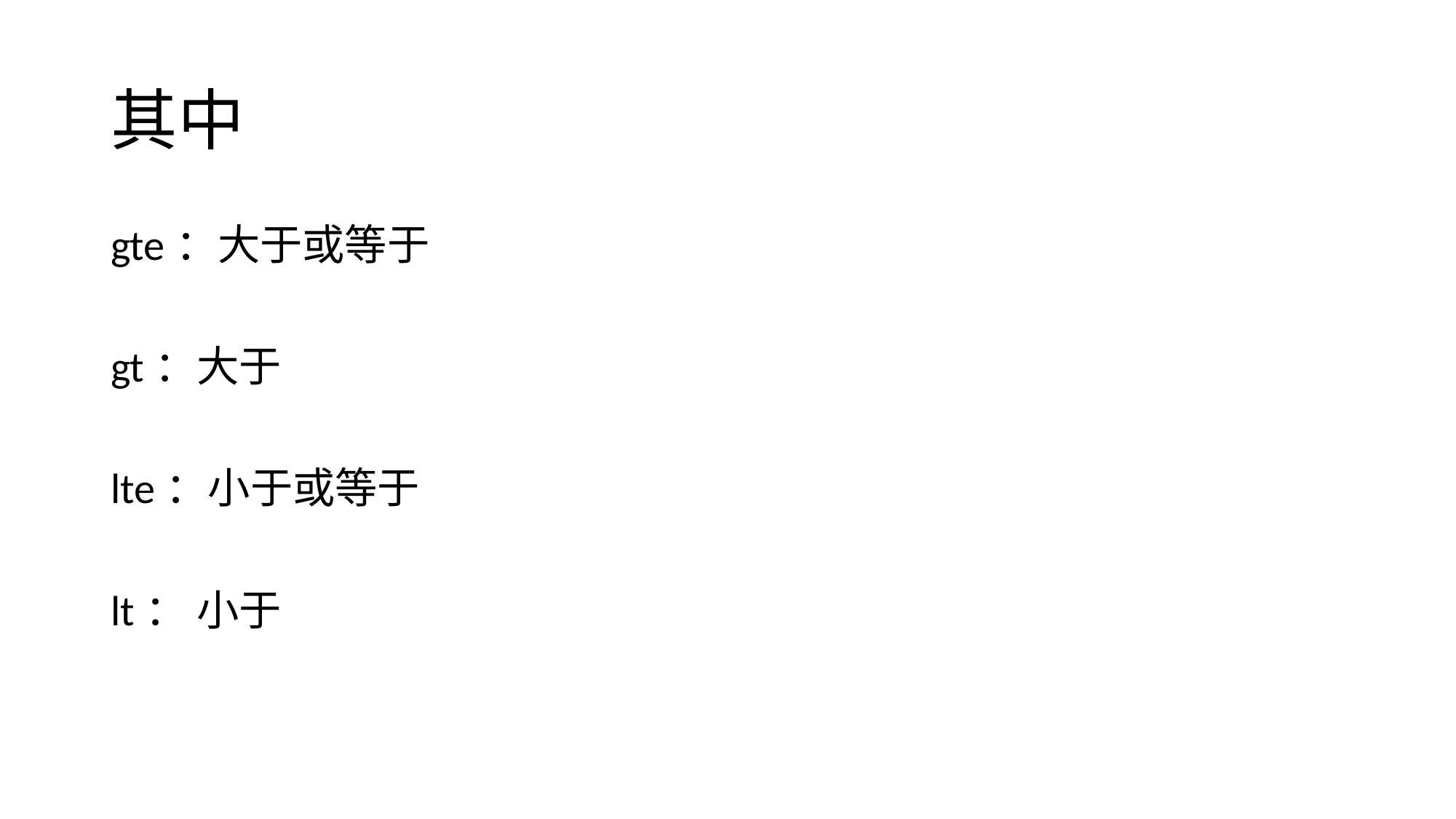

# 其中
gte：大于或等于

gt：大于

lte：小于或等于

lt： 小于